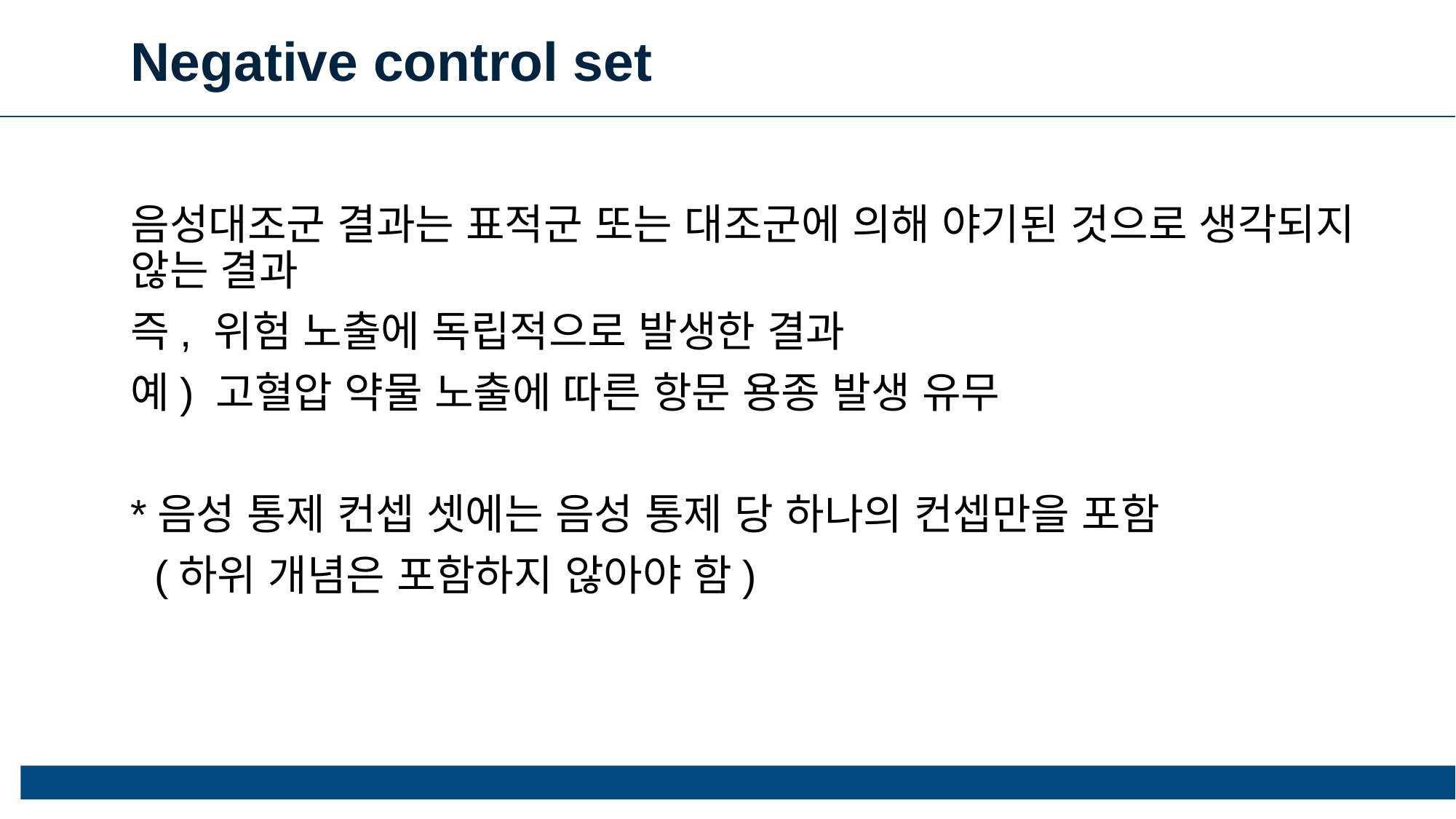

Negative control set

음성대조군 결과는 표적군 또는 대조군에 의해 야기된 것으로 생각되지 않는 결과
즉, 위험 노출에 독립적으로 발생한 결과
예) 고혈압 약물 노출에 따른 항문 용종 발생 유무

*음성 통제 컨셉 셋에는 음성 통제 당 하나의 컨셉만을 포함
  (하위 개념은 포함하지 않아야 함)

24